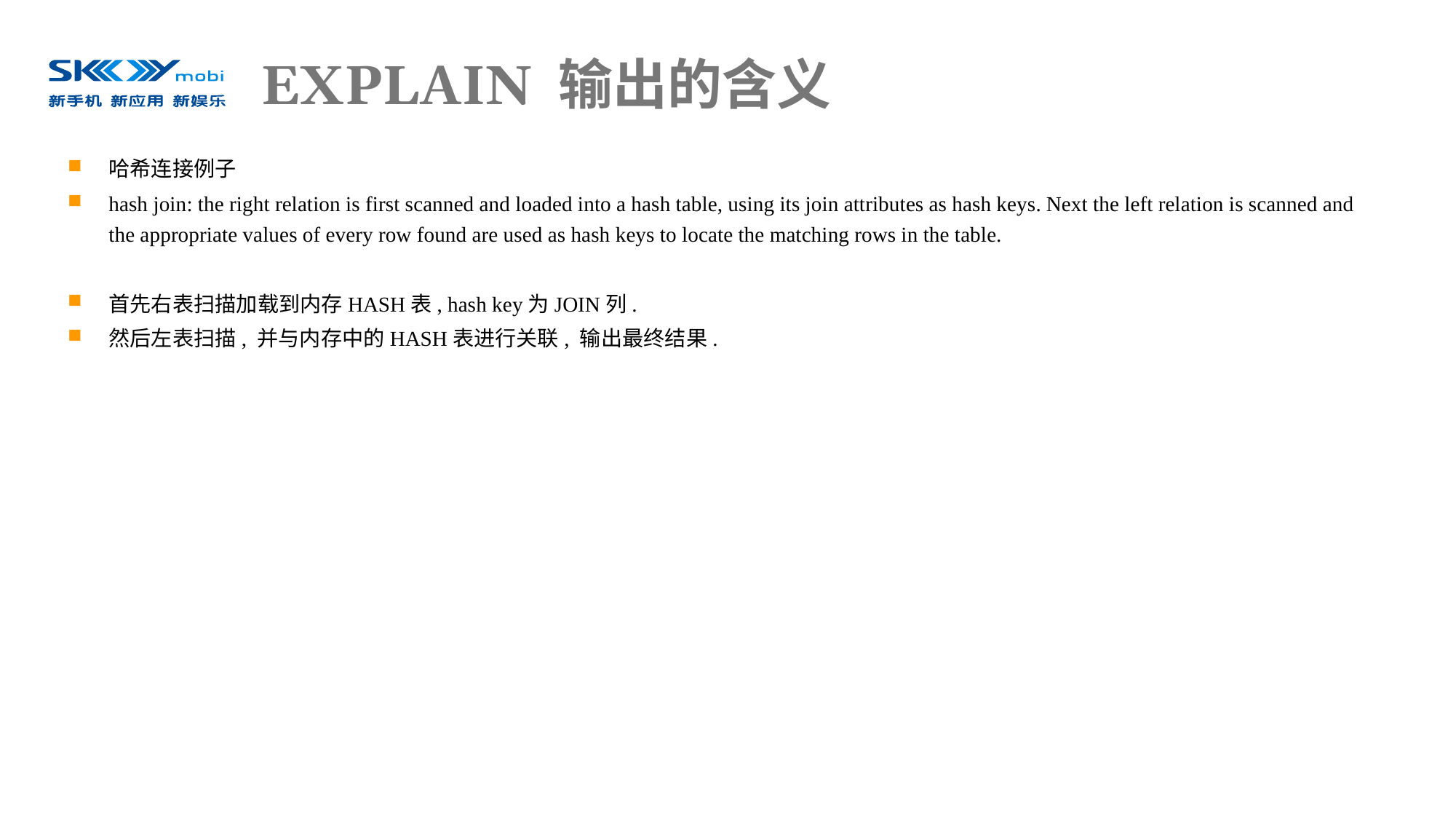

# EXPLAIN 输出的含义
哈希连接例子
hash join: the right relation is first scanned and loaded into a hash table, using its join attributes as hash keys. Next the left relation is scanned and the appropriate values of every row found are used as hash keys to locate the matching rows in the table.

首先右表扫描加载到内存HASH表, hash key为JOIN列.
然后左表扫描, 并与内存中的HASH表进行关联, 输出最终结果.